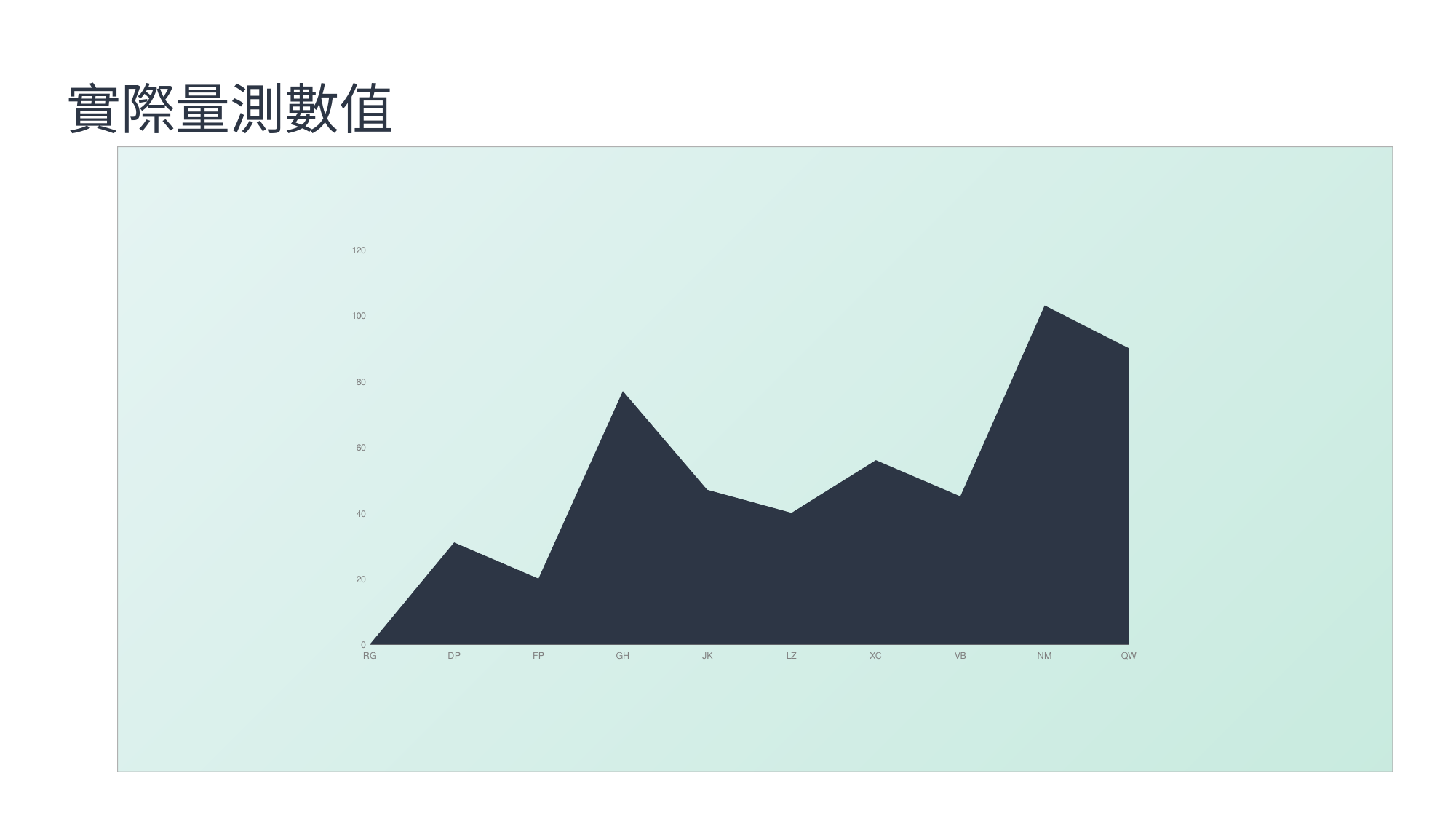

實際量測數值

### Chart

| Category | Series 1 |
|---|---|
| RG | 0.0 |
| DP | 31.0 |
| FP | 20.0 |
| GH | 77.0 |
| JK | 47.0 |
| LZ | 40.0 |
| XC | 56.0 |
| VB | 45.0 |
| NM | 103.0 |
| QW | 90.0 |